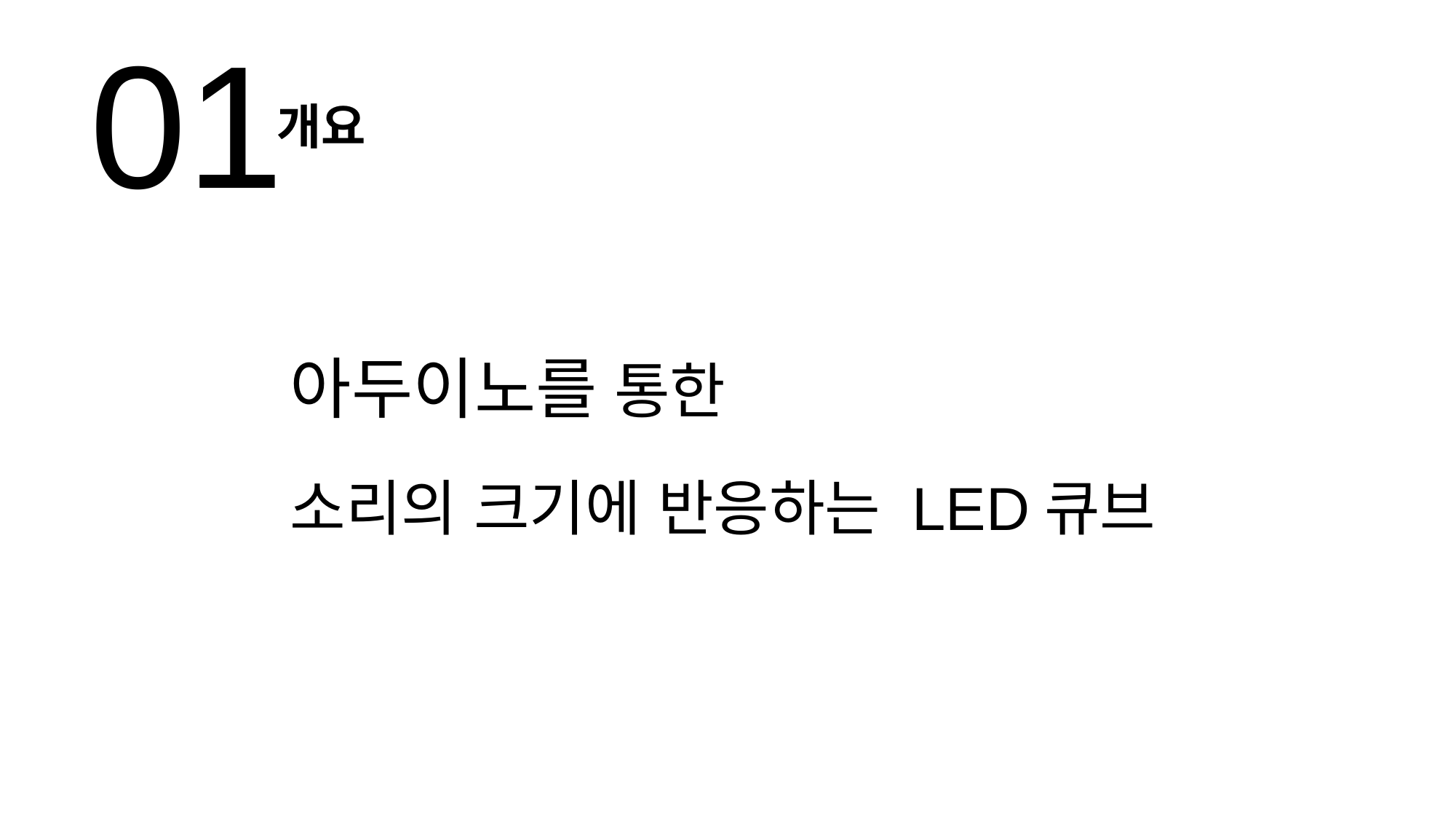

01
개요
아두이노를 통한
소리의 크기에 반응하는 LED큐브